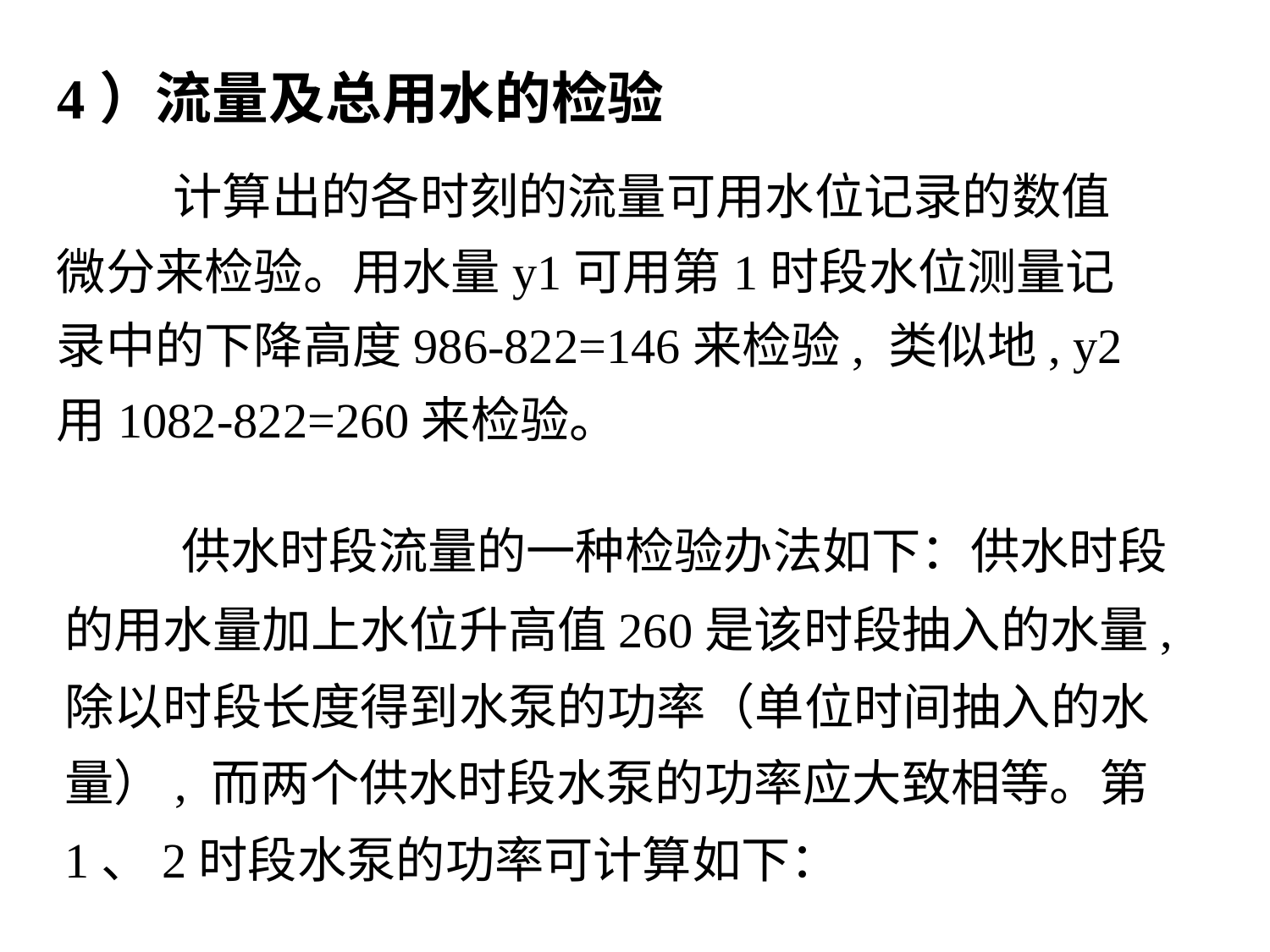

4）流量及总用水的检验
        计算出的各时刻的流量可用水位记录的数值微分来检验。用水量y1可用第1时段水位测量记录中的下降高度986-822=146来检验, 类似地, y2用1082-822=260来检验。
        供水时段流量的一种检验办法如下：供水时段的用水量加上水位升高值260是该时段抽入的水量,除以时段长度得到水泵的功率（单位时间抽入的水量）, 而两个供水时段水泵的功率应大致相等。第1、2时段水泵的功率可计算如下：